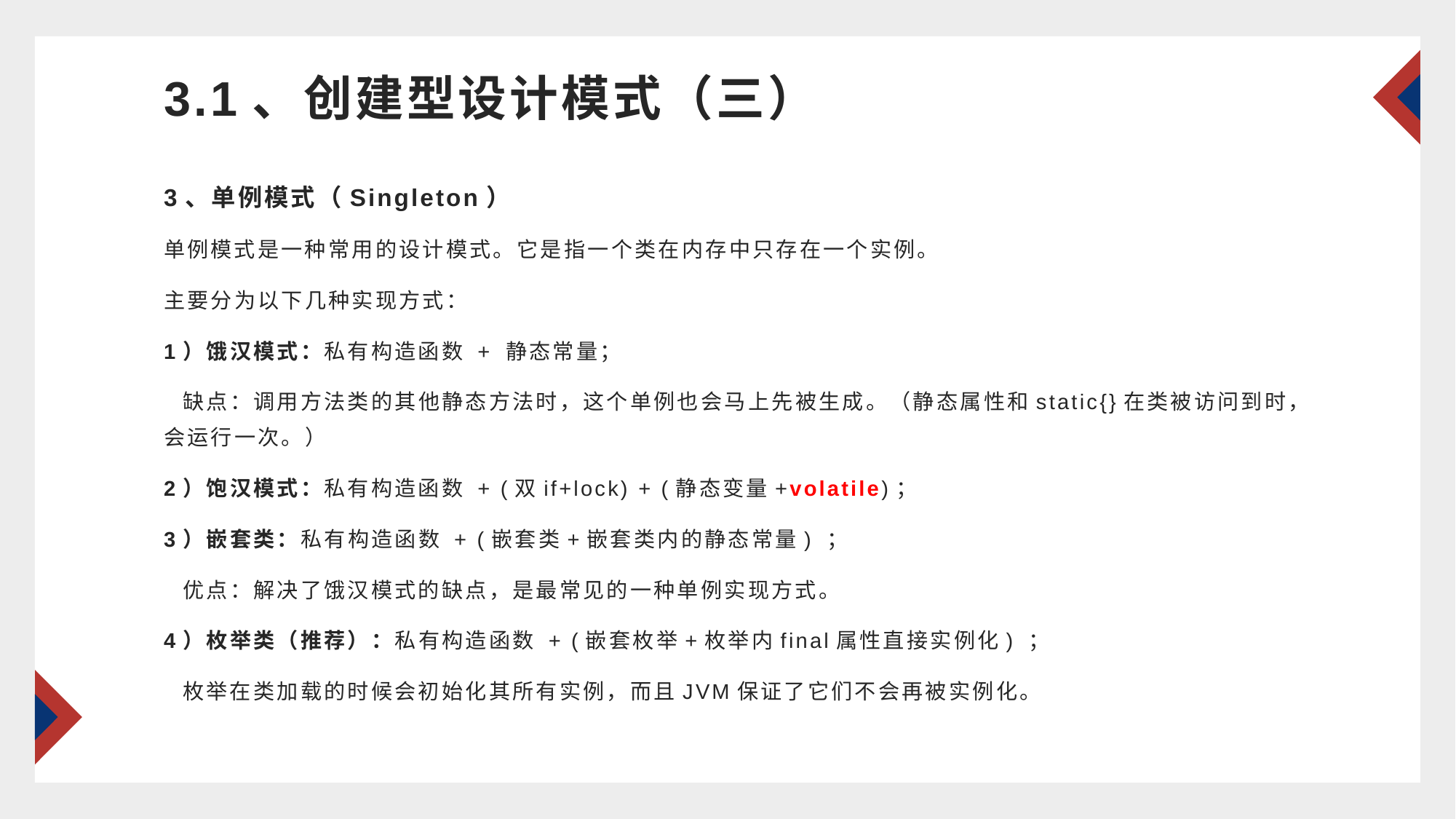

# 3.1、创建型设计模式（三）
3、单例模式（Singleton）
单例模式是一种常用的设计模式。它是指一个类在内存中只存在一个实例。
主要分为以下几种实现方式：
1）饿汉模式：私有构造函数 + 静态常量；
  缺点：调用方法类的其他静态方法时，这个单例也会马上先被生成。（静态属性和static{}在类被访问到时，会运行一次。）
2）饱汉模式：私有构造函数 + (双if+lock) + (静态变量+volatile)；
3）嵌套类：私有构造函数 + (嵌套类+嵌套类内的静态常量) ；
  优点：解决了饿汉模式的缺点，是最常见的一种单例实现方式。
4）枚举类（推荐）：私有构造函数 + (嵌套枚举+枚举内final属性直接实例化) ；
  枚举在类加载的时候会初始化其所有实例，而且JVM保证了它们不会再被实例化。